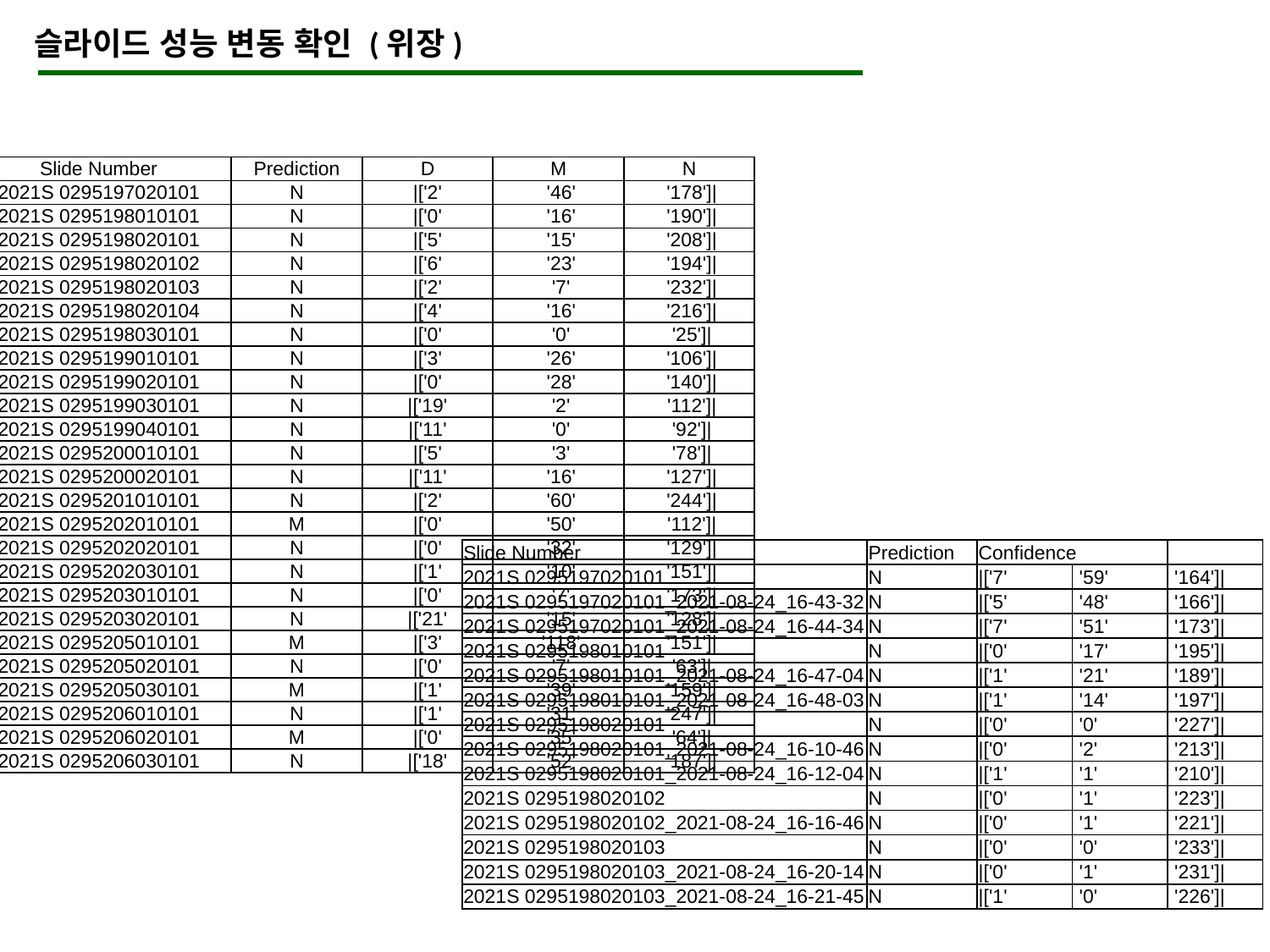

슬라이드 성능 변동 확인 (위장)
| Slide Number | Prediction | D | M | N |
| --- | --- | --- | --- | --- |
| 2021S 0295197020101 | N | |['2' | '46' | '178']| |
| 2021S 0295198010101 | N | |['0' | '16' | '190']| |
| 2021S 0295198020101 | N | |['5' | '15' | '208']| |
| 2021S 0295198020102 | N | |['6' | '23' | '194']| |
| 2021S 0295198020103 | N | |['2' | '7' | '232']| |
| 2021S 0295198020104 | N | |['4' | '16' | '216']| |
| 2021S 0295198030101 | N | |['0' | '0' | '25']| |
| 2021S 0295199010101 | N | |['3' | '26' | '106']| |
| 2021S 0295199020101 | N | |['0' | '28' | '140']| |
| 2021S 0295199030101 | N | |['19' | '2' | '112']| |
| 2021S 0295199040101 | N | |['11' | '0' | '92']| |
| 2021S 0295200010101 | N | |['5' | '3' | '78']| |
| 2021S 0295200020101 | N | |['11' | '16' | '127']| |
| 2021S 0295201010101 | N | |['2' | '60' | '244']| |
| 2021S 0295202010101 | M | |['0' | '50' | '112']| |
| 2021S 0295202020101 | N | |['0' | '32' | '129']| |
| 2021S 0295202030101 | N | |['1' | '10' | '151']| |
| 2021S 0295203010101 | N | |['0' | '7' | '173']| |
| 2021S 0295203020101 | N | |['21' | '15' | '128']| |
| 2021S 0295205010101 | M | |['3' | '118' | '151']| |
| 2021S 0295205020101 | N | |['0' | '7' | '63']| |
| 2021S 0295205030101 | M | |['1' | '39' | '159']| |
| 2021S 0295206010101 | N | |['1' | '31' | '247']| |
| 2021S 0295206020101 | M | |['0' | '35' | '64']| |
| 2021S 0295206030101 | N | |['18' | '52' | '187']| |
| Slide Number | Prediction | Confidence |  |  |
| --- | --- | --- | --- | --- |
| 2021S 0295197020101 | N | |['7' | '59' | '164']| |
| 2021S 0295197020101\_2021-08-24\_16-43-32 | N | |['5' | '48' | '166']| |
| 2021S 0295197020101\_2021-08-24\_16-44-34 | N | |['7' | '51' | '173']| |
| 2021S 0295198010101 | N | |['0' | '17' | '195']| |
| 2021S 0295198010101\_2021-08-24\_16-47-04 | N | |['1' | '21' | '189']| |
| 2021S 0295198010101\_2021-08-24\_16-48-03 | N | |['1' | '14' | '197']| |
| 2021S 0295198020101 | N | |['0' | '0' | '227']| |
| 2021S 0295198020101\_2021-08-24\_16-10-46 | N | |['0' | '2' | '213']| |
| 2021S 0295198020101\_2021-08-24\_16-12-04 | N | |['1' | '1' | '210']| |
| 2021S 0295198020102 | N | |['0' | '1' | '223']| |
| 2021S 0295198020102\_2021-08-24\_16-16-46 | N | |['0' | '1' | '221']| |
| 2021S 0295198020103 | N | |['0' | '0' | '233']| |
| 2021S 0295198020103\_2021-08-24\_16-20-14 | N | |['0' | '1' | '231']| |
| 2021S 0295198020103\_2021-08-24\_16-21-45 | N | |['1' | '0' | '226']| |